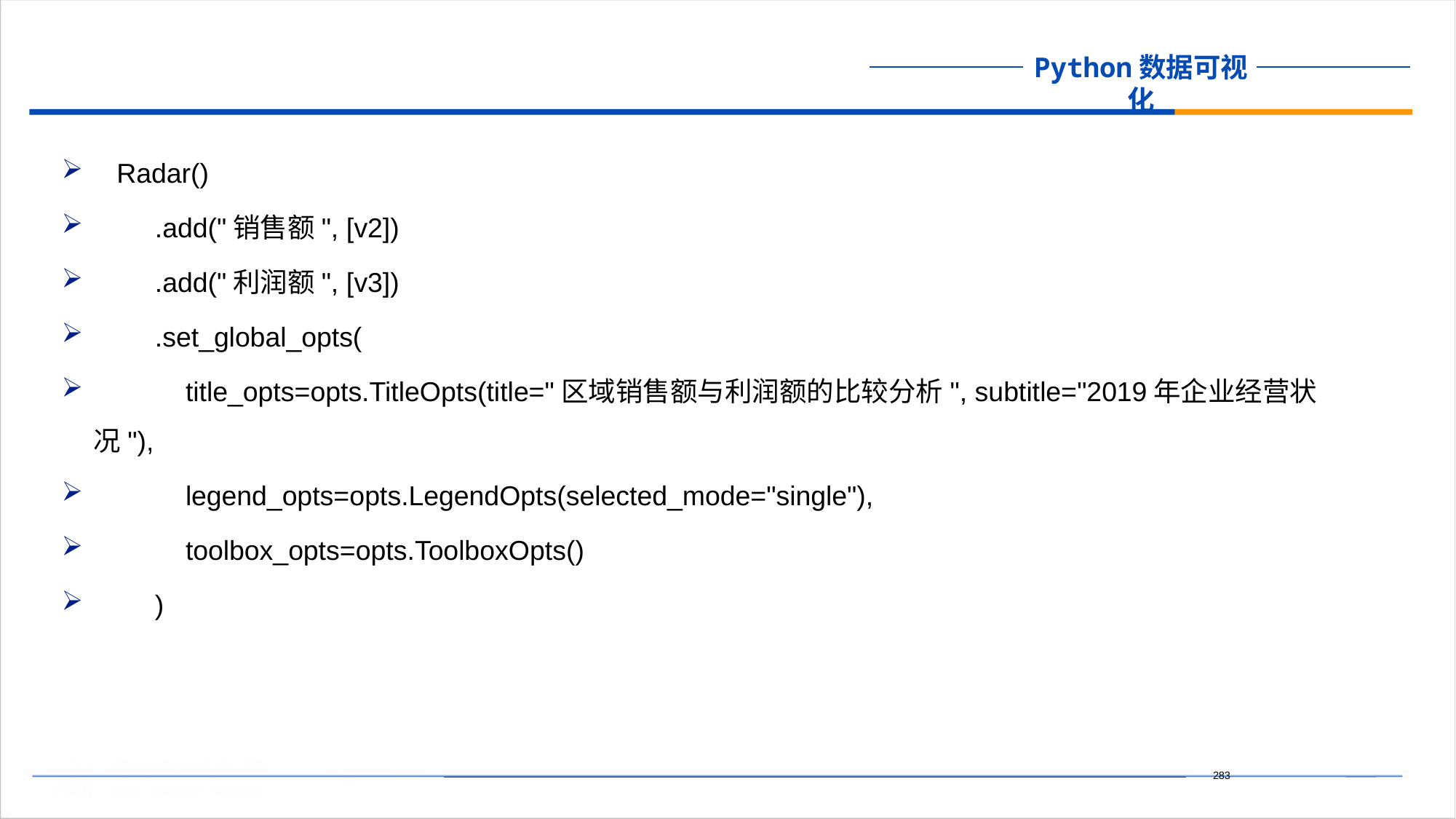

Radar()
        .add("销售额", [v2])
        .add("利润额", [v3])
        .set_global_opts(
            title_opts=opts.TitleOpts(title="区域销售额与利润额的比较分析", subtitle="2019年企业经营状况"),
            legend_opts=opts.LegendOpts(selected_mode="single"),
            toolbox_opts=opts.ToolboxOpts()
        )